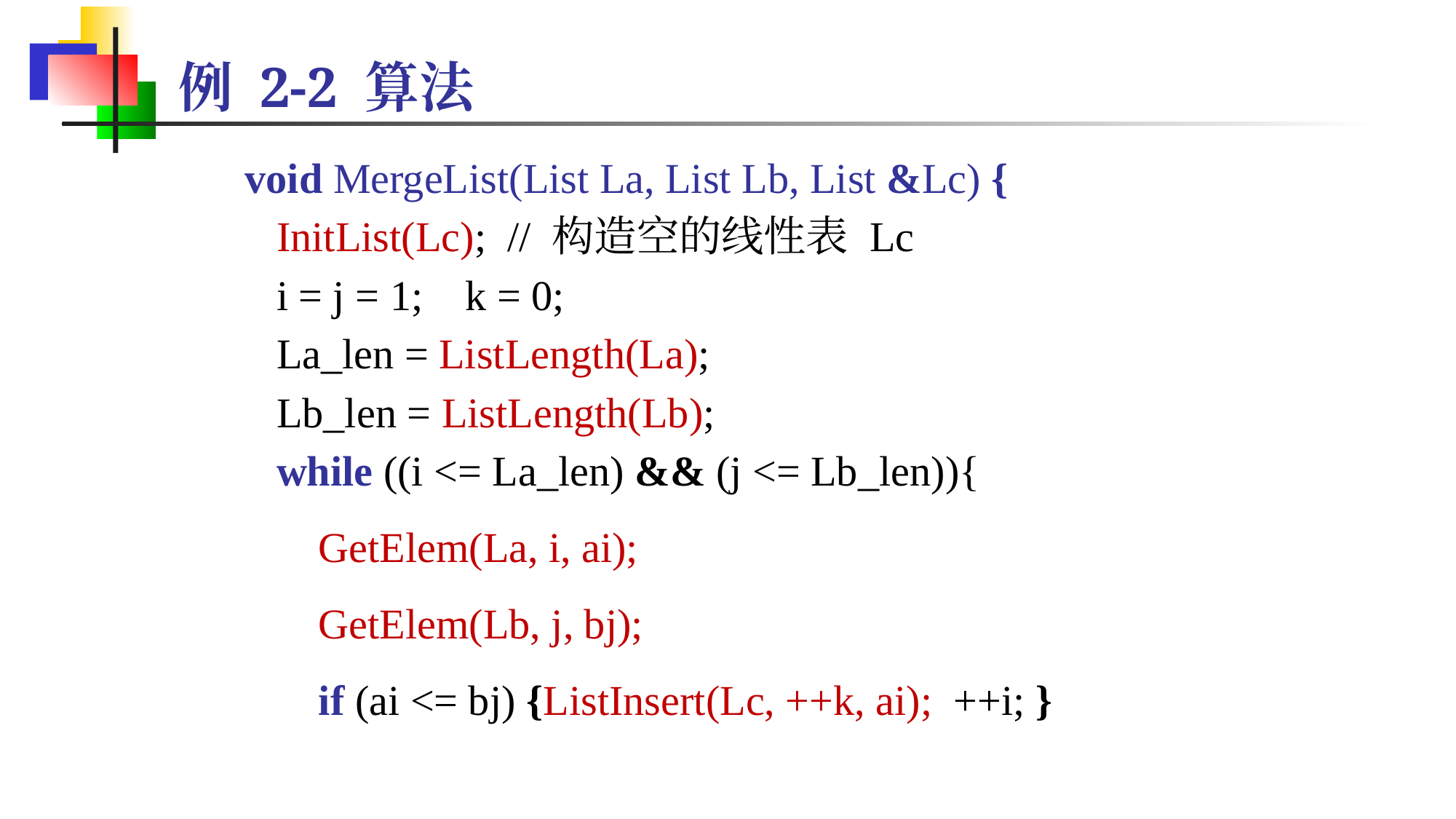

例 2-2 算法
void MergeList(List La, List Lb, List &Lc) {
   InitList(Lc);  // 构造空的线性表 Lc
   i = j = 1;    k = 0;
   La_len = ListLength(La);
   Lb_len = ListLength(Lb);
   while ((i <= La_len) && (j <= Lb_len)){
       GetElem(La, i, ai);
       GetElem(Lb, j, bj);
       if (ai <= bj) {ListInsert(Lc, ++k, ai);  ++i; }